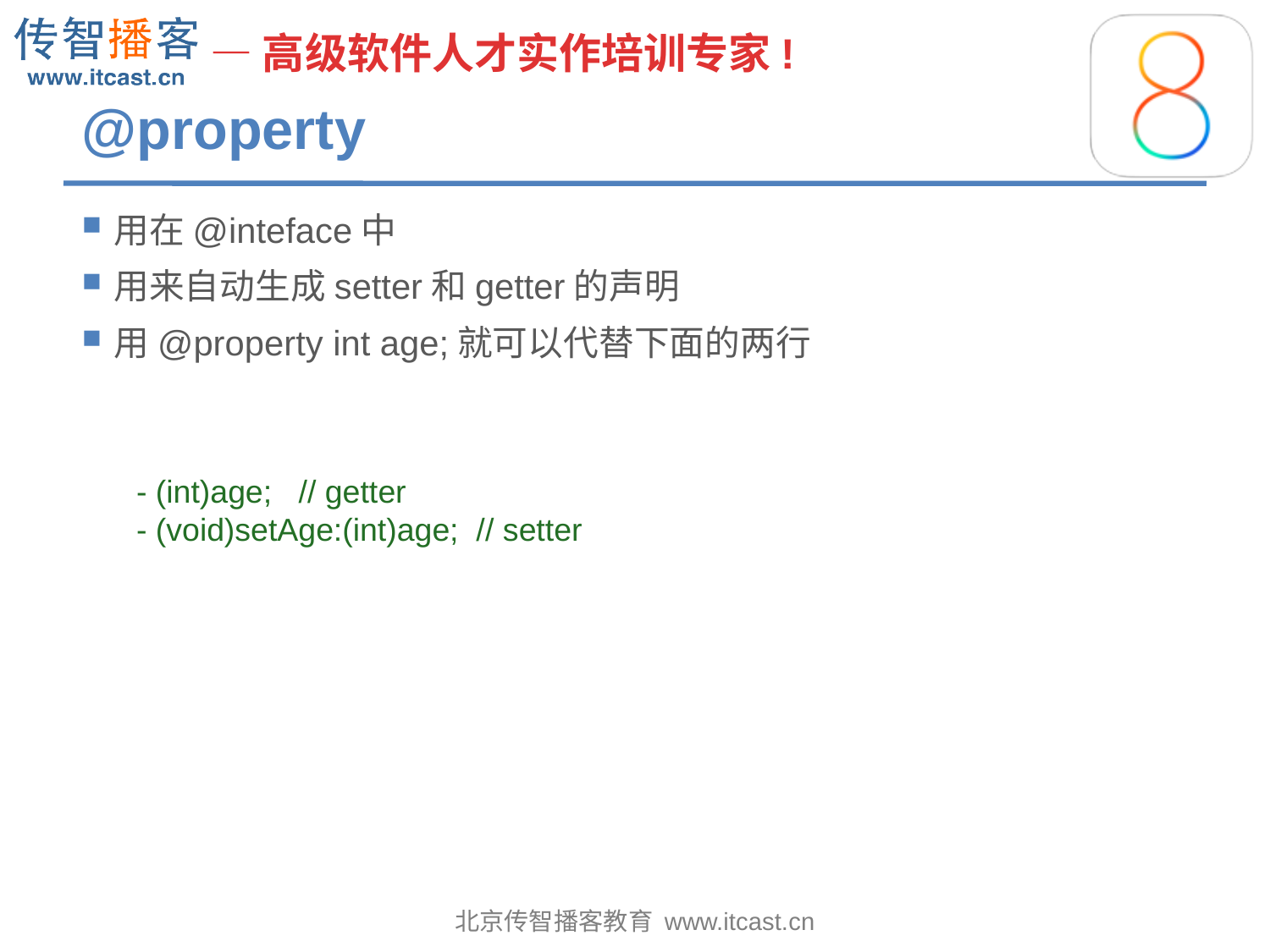

# @property
用在@inteface中
用来自动生成setter和getter的声明
用@property int age;就可以代替下面的两行
- (int)age;   // getter
- (void)setAge:(int)age;  // setter